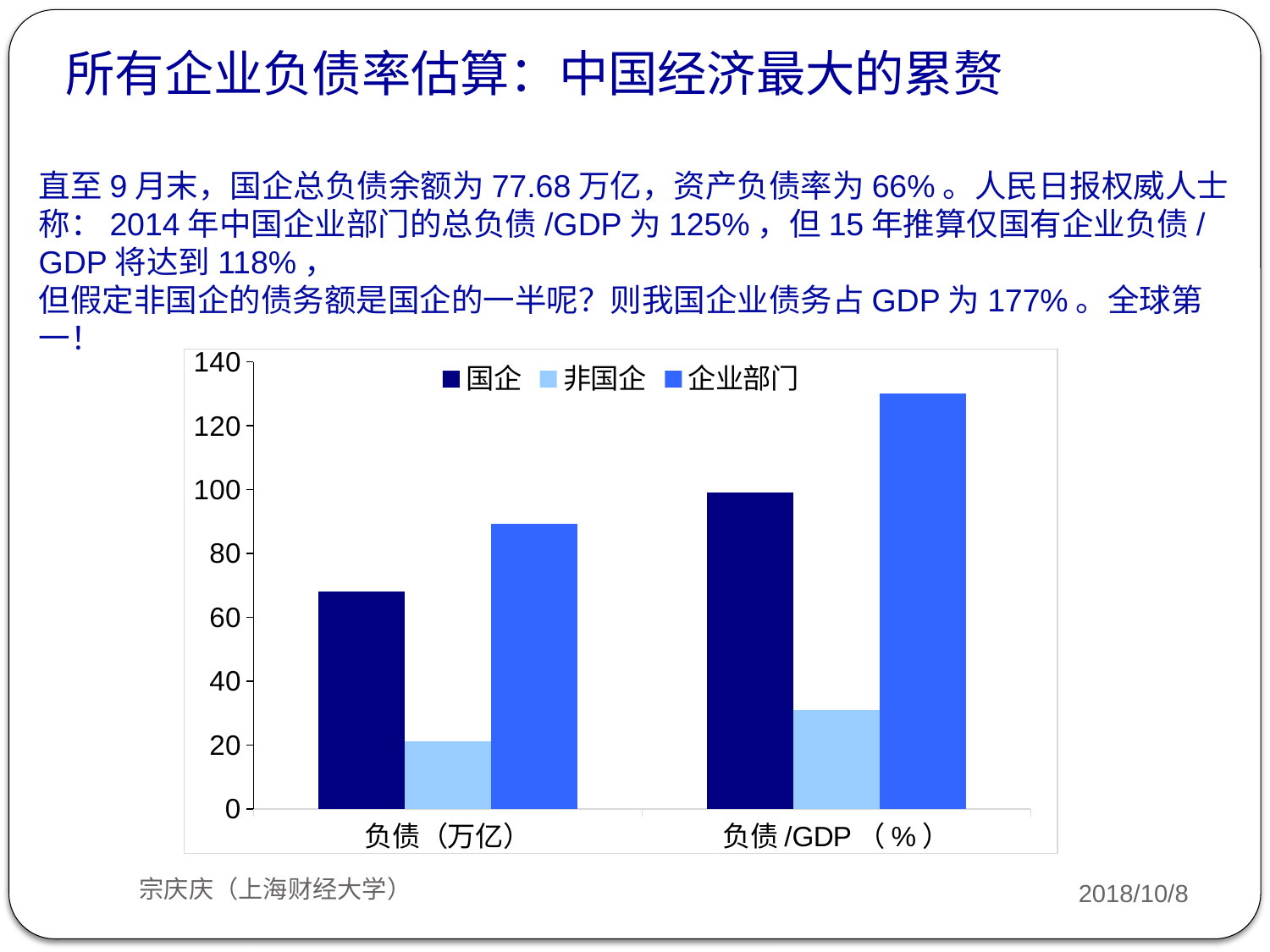

所有企业负债率估算：中国经济最大的累赘
直至9月末，国企总负债余额为77.68万亿，资产负债率为66%。人民日报权威人士称：2014年中国企业部门的总负债/GDP为125%，但15年推算仅国有企业负债/GDP将达到118%，
但假定非国企的债务额是国企的一半呢？则我国企业债务占GDP为177%。全球第一！

### Chart

| Category | 国企 | 非国企 | 企业部门 |
|---|---|---|---|
| 负债（万亿） | 68.0 | 21.266776851030713 | 89.26677685103026 |
| 负债/GDP（%） | 99.02900397929963 | 30.970996020700383 | 130.0 |
宗庆庆（上海财经大学）
2018/10/8